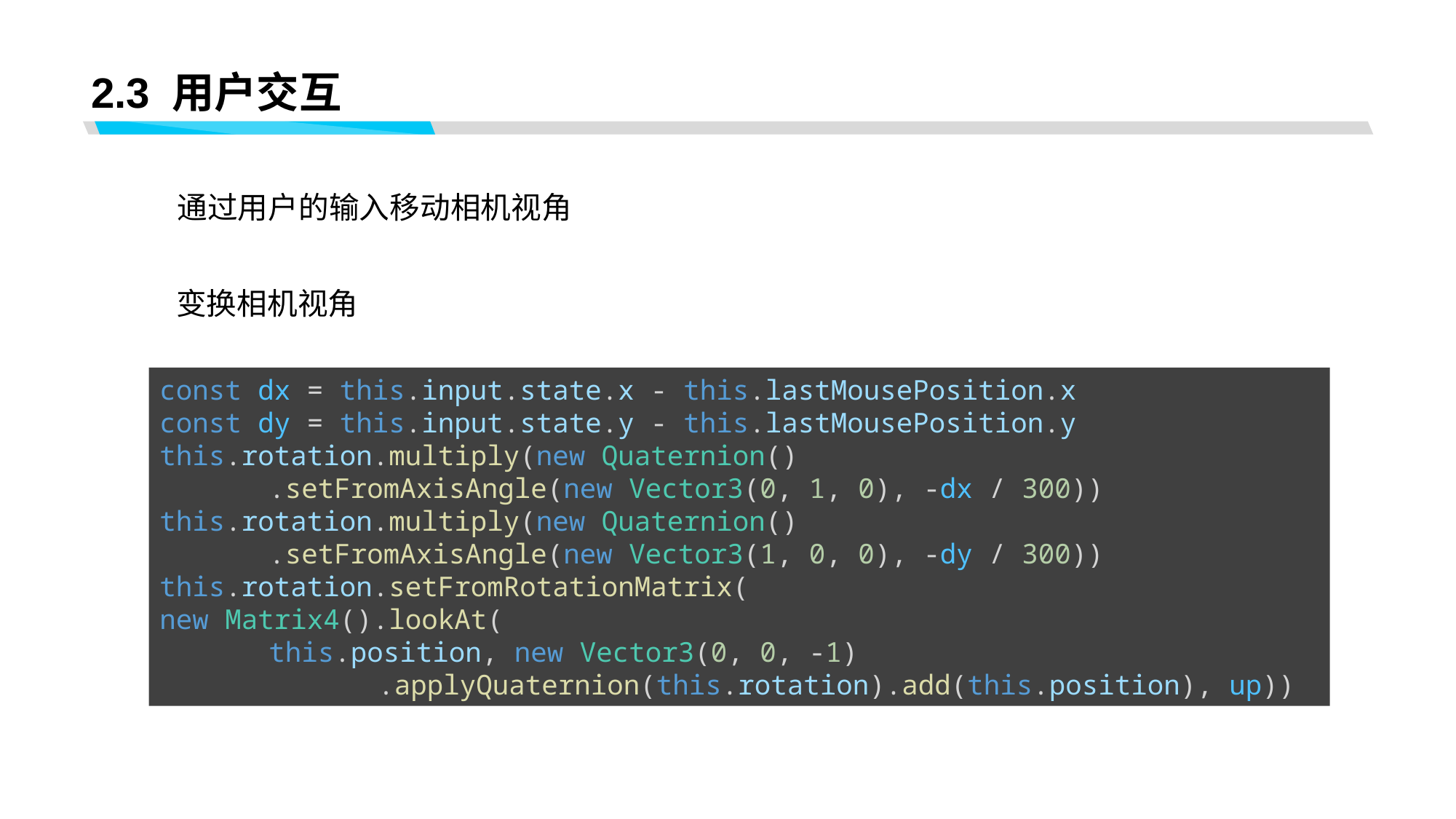

# 2.3 用户交互
通过用户的输入移动相机视角
变换相机视角
const dx = this.input.state.x - this.lastMousePosition.x
const dy = this.input.state.y - this.lastMousePosition.y
this.rotation.multiply(new Quaternion()
	.setFromAxisAngle(new Vector3(0, 1, 0), -dx / 300))
this.rotation.multiply(new Quaternion()
	.setFromAxisAngle(new Vector3(1, 0, 0), -dy / 300))
this.rotation.setFromRotationMatrix(
new Matrix4().lookAt(
	this.position, new Vector3(0, 0, -1)
		.applyQuaternion(this.rotation).add(this.position), up))